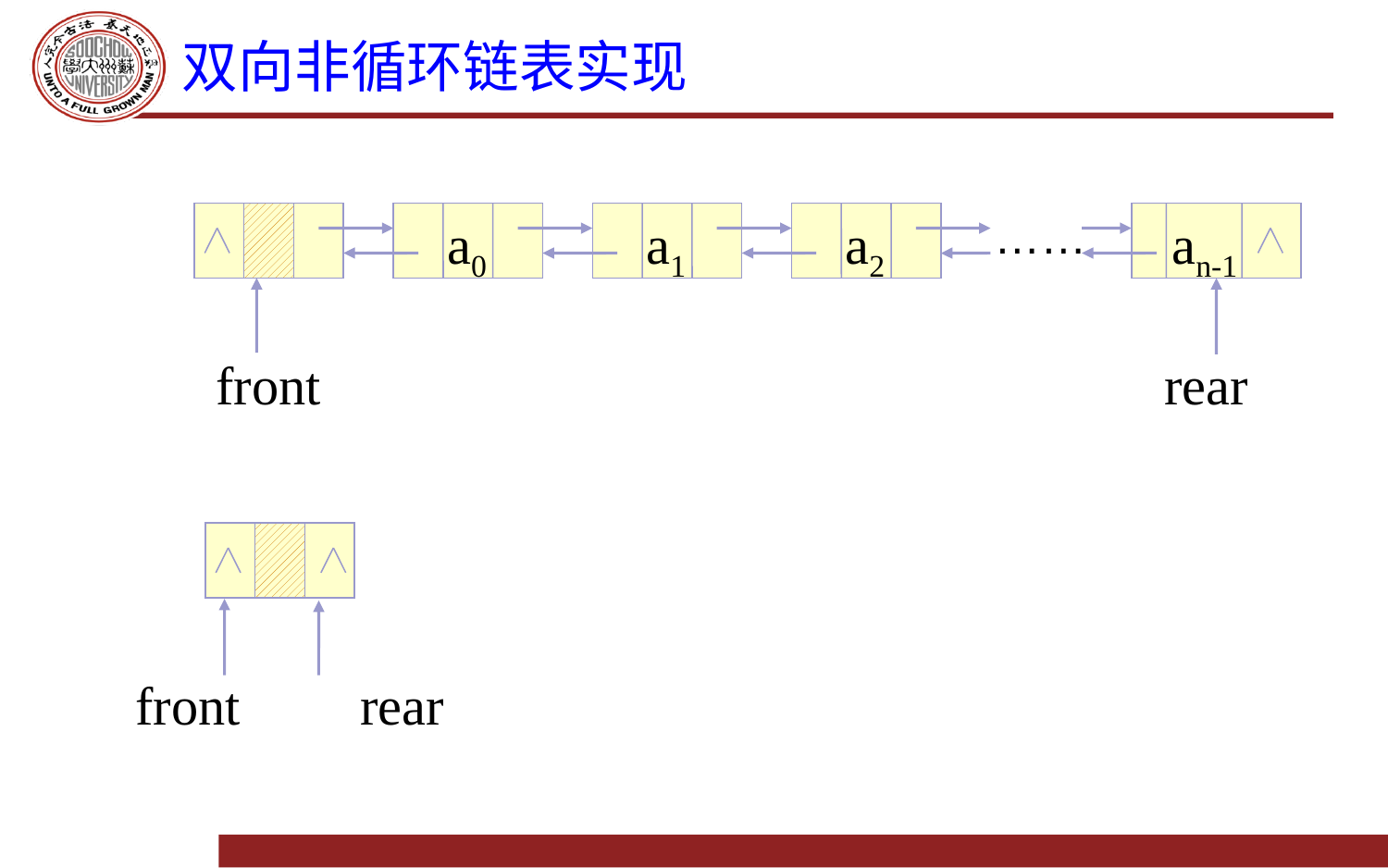

# 双向非循环链表实现
……

   a0

   a1

   a2

  an-1

front
rear

front
rear